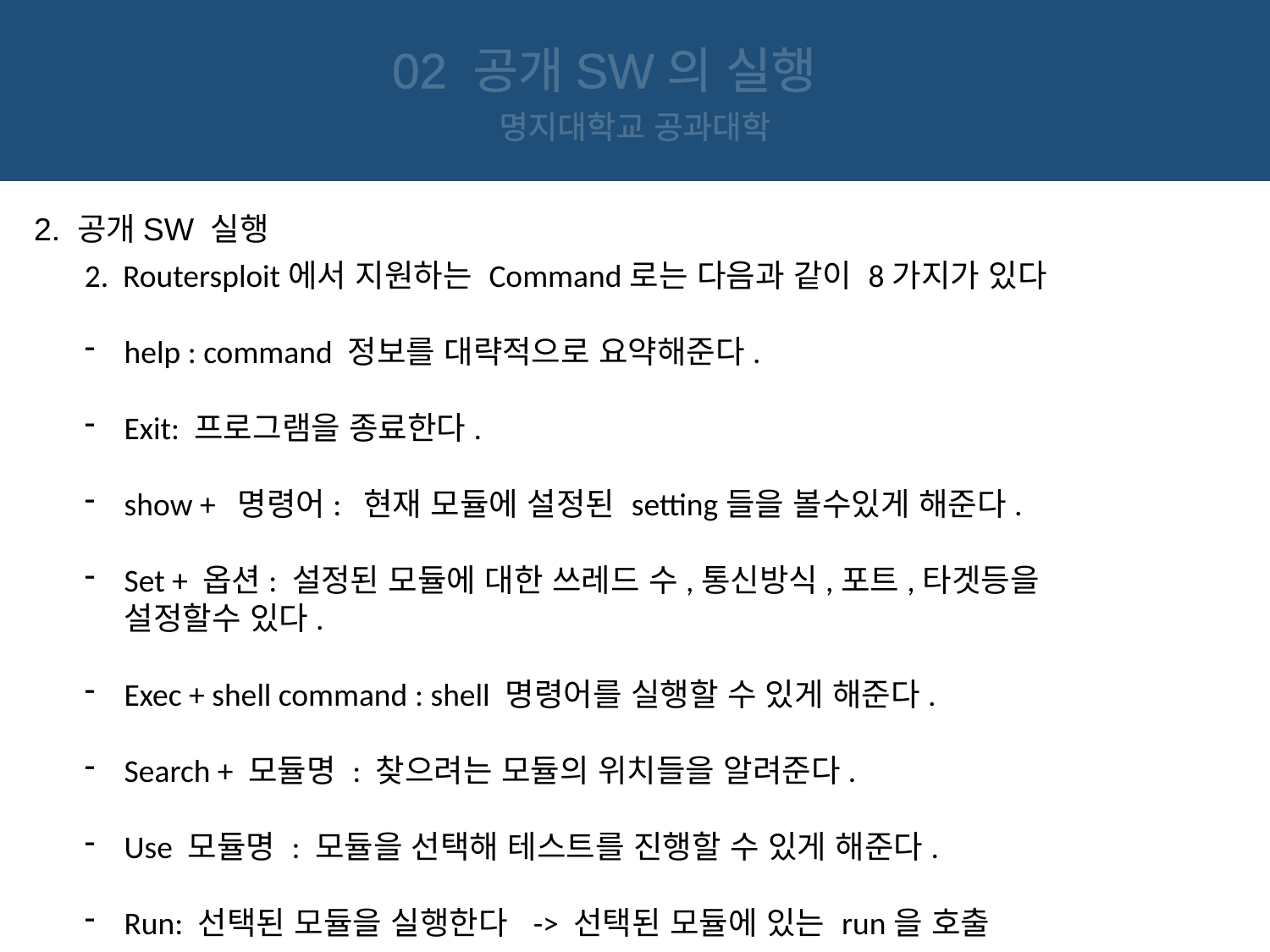

02 공개SW의 실행
명지대학교 공과대학
2. 공개SW 실행

2.  Routersploit에서 지원하는 Command로는 다음과 같이 8가지가 있다

help : command 정보를 대략적으로 요약해준다.

Exit: 프로그램을 종료한다.

show +  명령어:  현재 모듈에 설정된 setting들을 볼수있게 해준다.

Set + 옵션: 설정된 모듈에 대한 쓰레드 수,통신방식,포트,타겟등을 설정할수 있다.

Exec + shell command : shell 명령어를 실행할 수 있게 해준다.

Search + 모듈명 : 찾으려는 모듈의 위치들을 알려준다.

Use 모듈명 : 모듈을 선택해 테스트를 진행할 수 있게 해준다.

Run: 선택된 모듈을 실행한다  -> 선택된 모듈에 있는 run을 호출